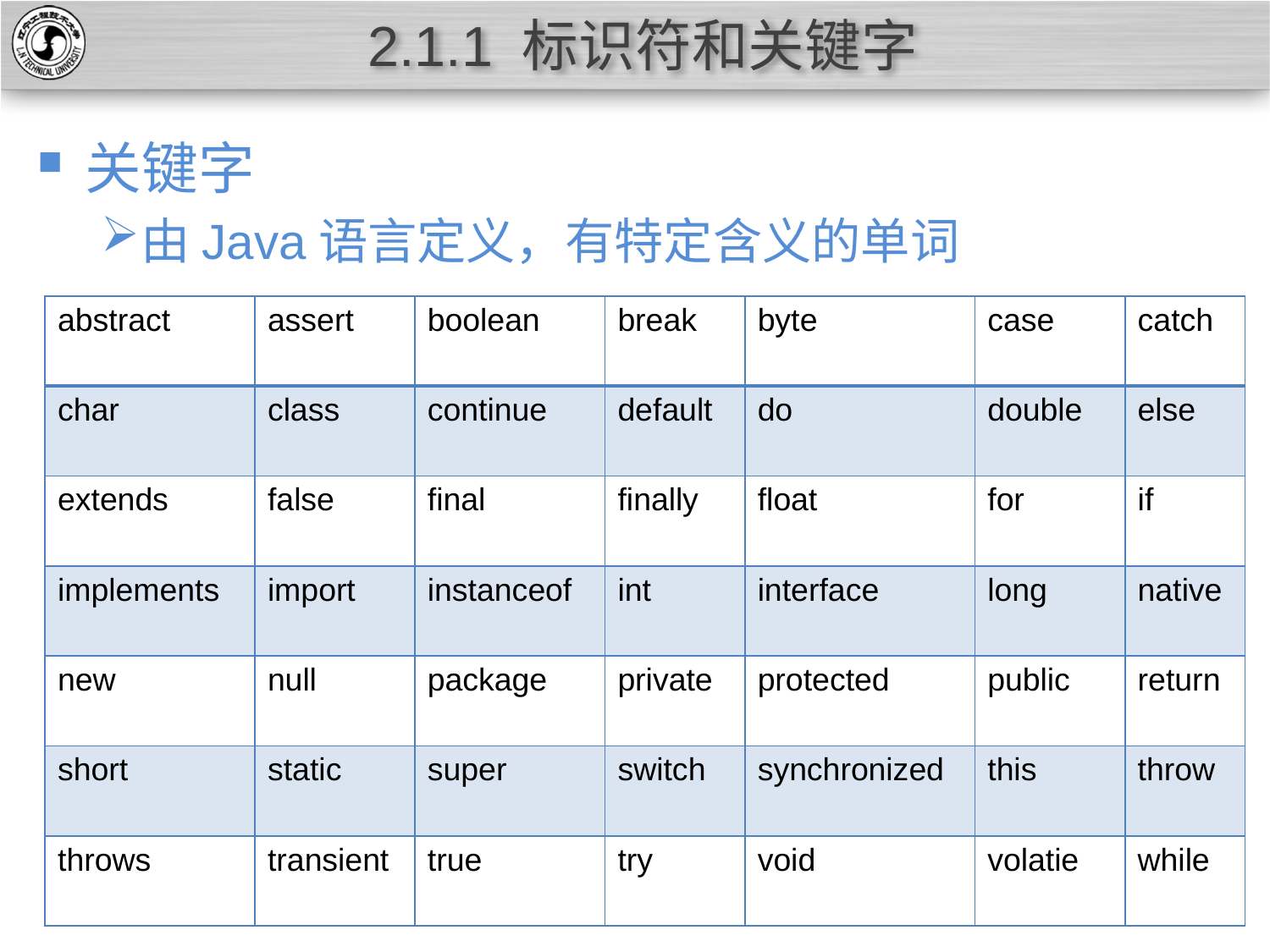

# 2.1.1 标识符和关键字
关键字
由Java语言定义，有特定含义的单词
| abstract | assert | boolean | break | byte | case | catch |
| --- | --- | --- | --- | --- | --- | --- |
| char | class | continue | default | do | double | else |
| extends | false | final | finally | float | for | if |
| implements | import | instanceof | int | interface | long | native |
| new | null | package | private | protected | public | return |
| short | static | super | switch | synchronized | this | throw |
| throws | transient | true | try | void | volatie | while |